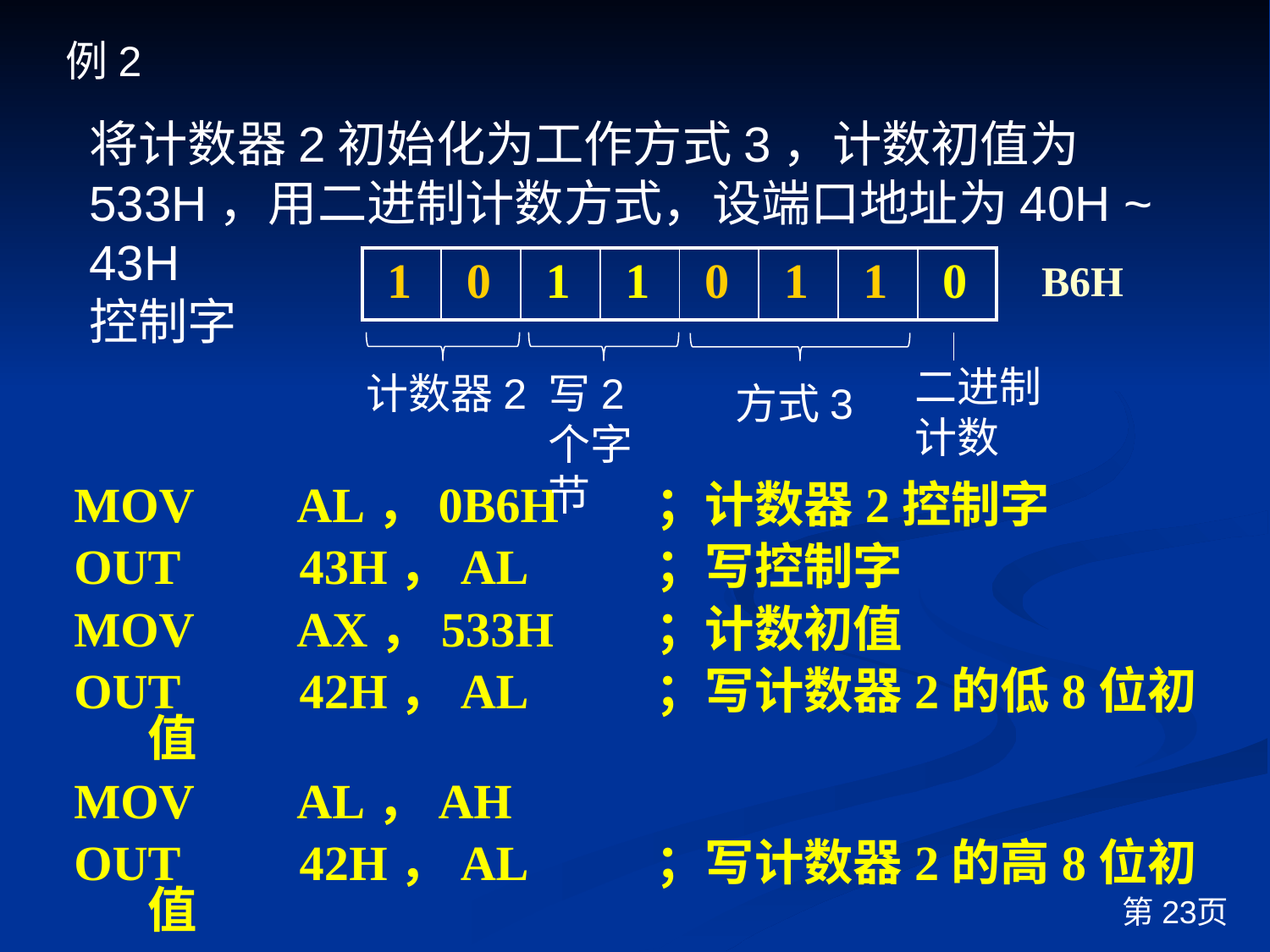

例2
将计数器2初始化为工作方式3，计数初值为533H，用二进制计数方式，设端口地址为40H ~ 43H
控制字

| 1 | 0 | 1 | 1 | 0 | 1 | 1 | 0 |
| --- | --- | --- | --- | --- | --- | --- | --- |
B6H

二进制计数
计数器2
写2个字节
方式3
MOV	  AL，0B6H	；计数器2控制字
OUT	  43H，AL		；写控制字
MOV	  AX，533H	；计数初值
OUT	  42H，AL		；写计数器2的低8位初值
MOV	  AL，AH
OUT	  42H，AL		；写计数器2的高8位初值
第23页